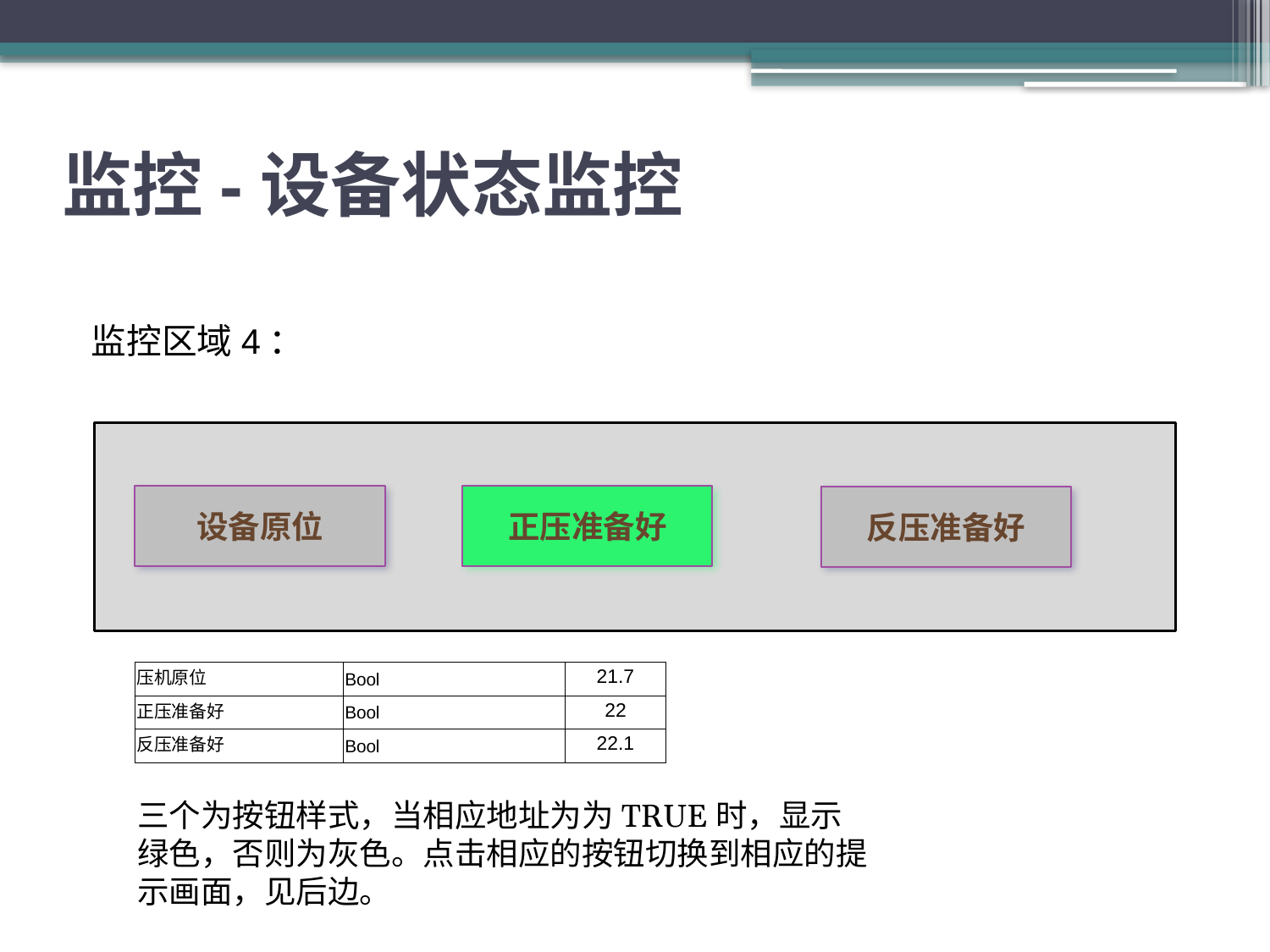

# 监控-设备状态监控
监控区域4：

设备原位
正压准备好
反压准备好
| 压机原位 | Bool | 21.7 |
| --- | --- | --- |
| 正压准备好 | Bool | 22 |
| 反压准备好 | Bool | 22.1 |
三个为按钮样式，当相应地址为为TRUE时，显示绿色，否则为灰色。点击相应的按钮切换到相应的提示画面，见后边。